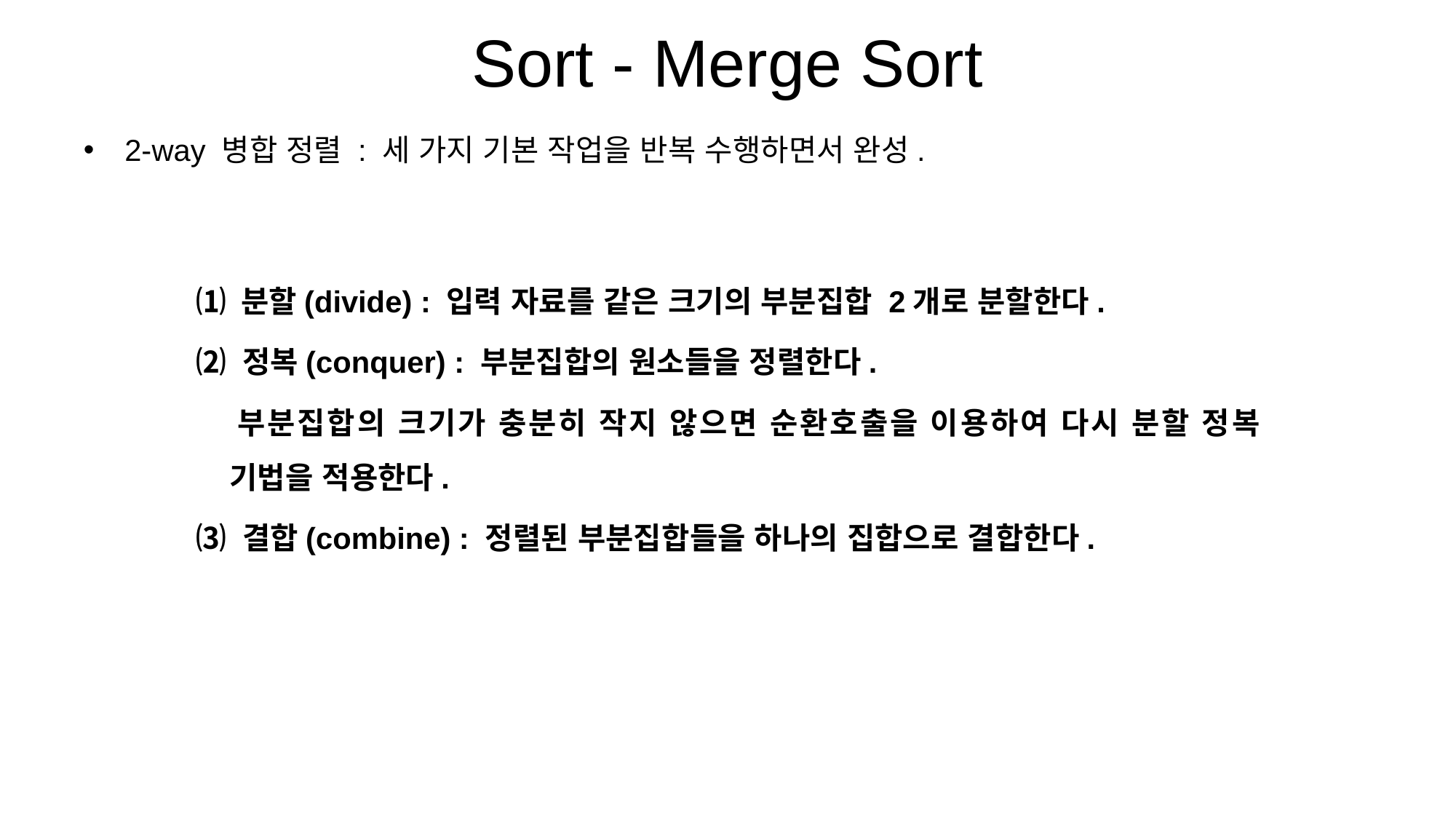

# Sort - Merge Sort
2-way 병합 정렬 : 세 가지 기본 작업을 반복 수행하면서 완성.
⑴ 분할(divide) : 입력 자료를 같은 크기의 부분집합 2개로 분할한다.
⑵ 정복(conquer) : 부분집합의 원소들을 정렬한다.
   부분집합의 크기가 충분히 작지 않으면 순환호출을 이용하여 다시 분할 정복 기법을 적용한다.
⑶ 결합(combine) : 정렬된 부분집합들을 하나의 집합으로 결합한다.